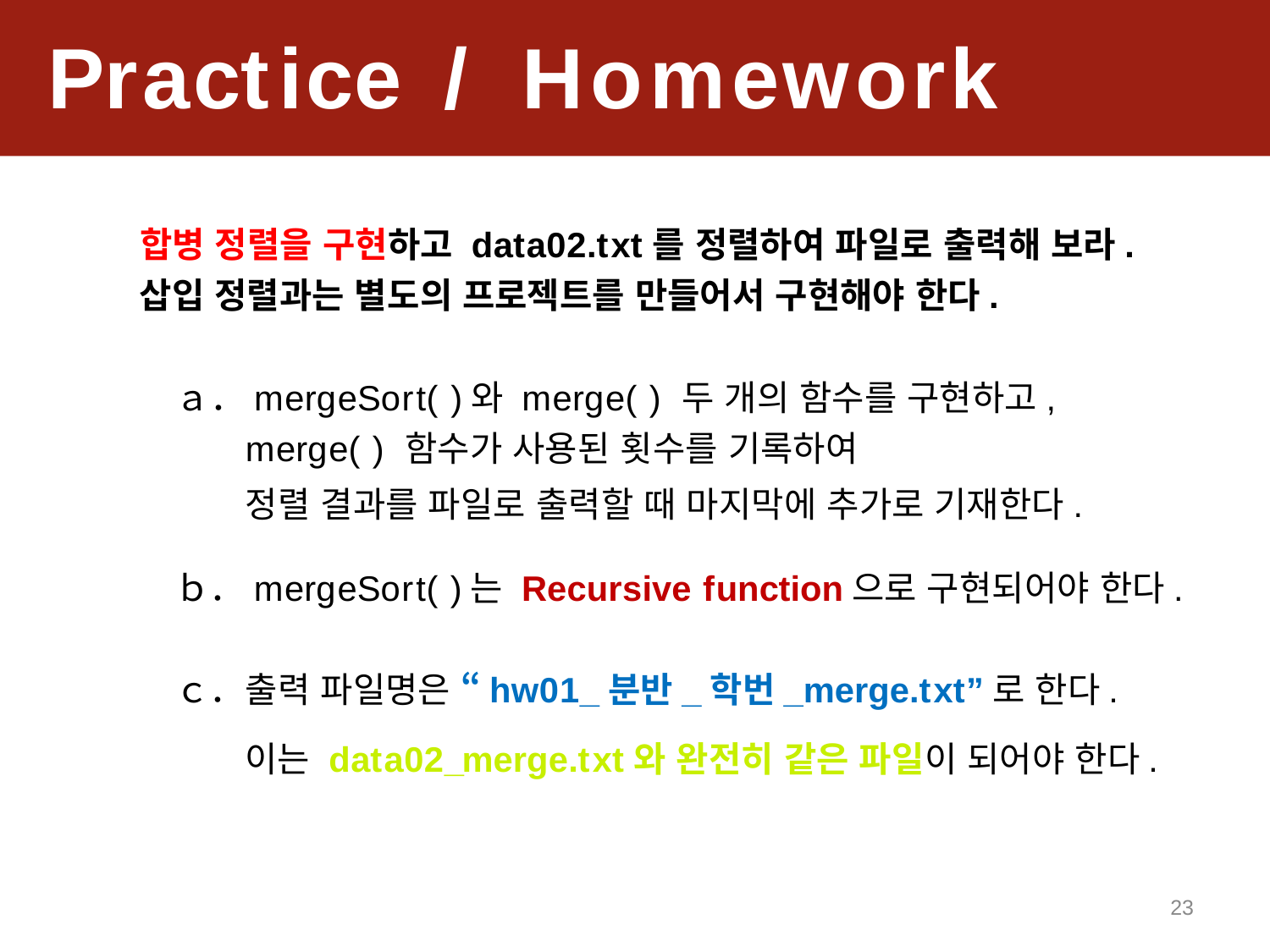

Practice	/	Homework
합병 정렬을 구현하고 data02.txt를 정렬하여 파일로 출력해 보라.
삽입 정렬과는 별도의 프로젝트를 만들어서 구현해야 한다.

ａ．mergeSort( )와 merge( ) 두 개의 함수를 구현하고,
merge( ) 함수가 사용된 횟수를 기록하여

정렬 결과를 파일로 출력할 때 마지막에 추가로 기재한다.

ｂ．mergeSort( )는 Recursive function으로 구현되어야 한다.

ｃ．출력 파일명은 “hw01_분반_학번_merge.txt”로 한다.

이는 data02_merge.txt와 완전히 같은 파일이 되어야 한다.
23